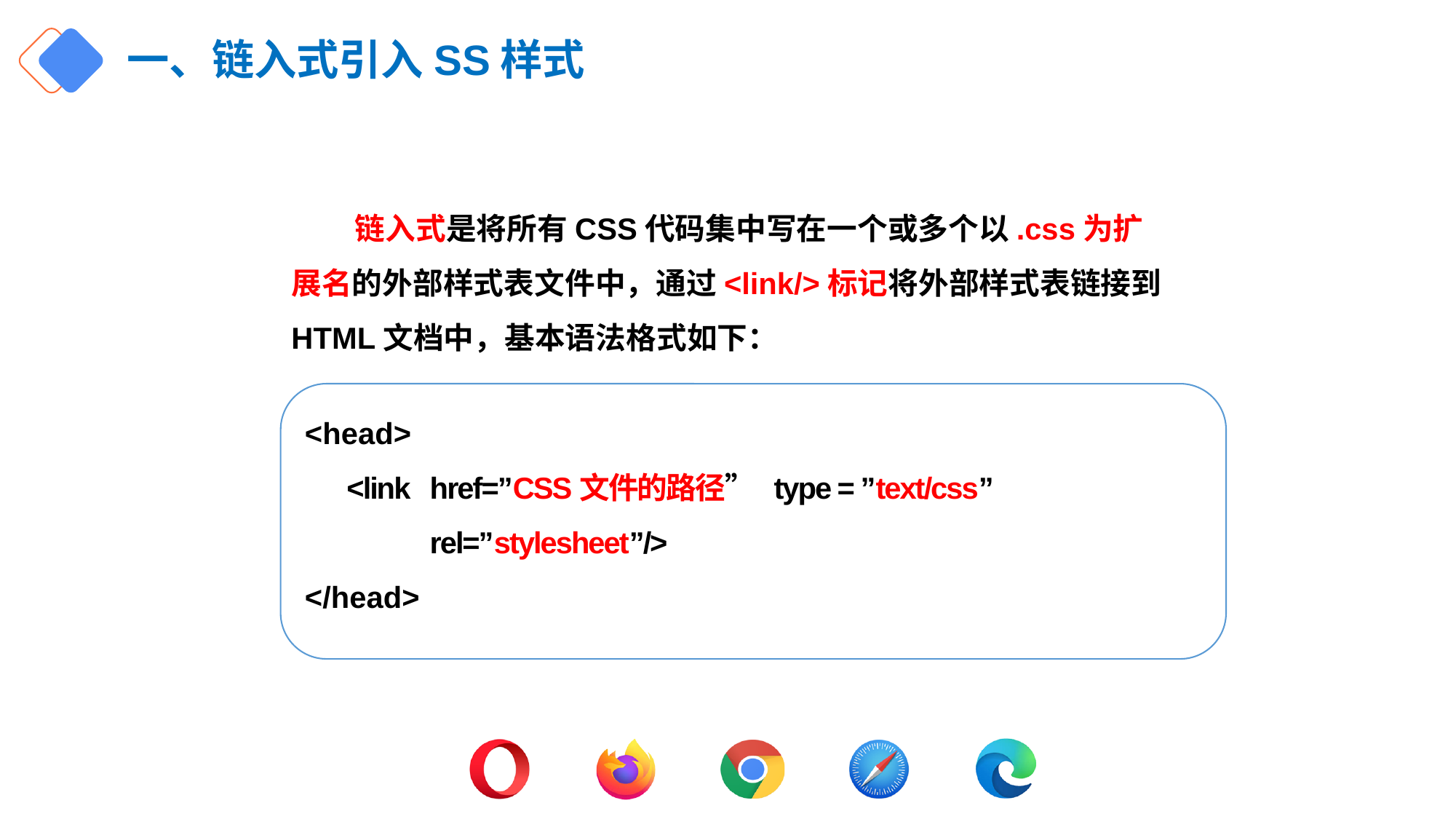

# 一、链入式引入SS样式
链入式是将所有CSS代码集中写在一个或多个以.css为扩展名的外部样式表文件中，通过<link/>标记将外部样式表链接到HTML文档中，基本语法格式如下：
<head>
     <link   href=”CSS文件的路径”  type = ”text/css”
                  rel=”stylesheet”/>
</head>